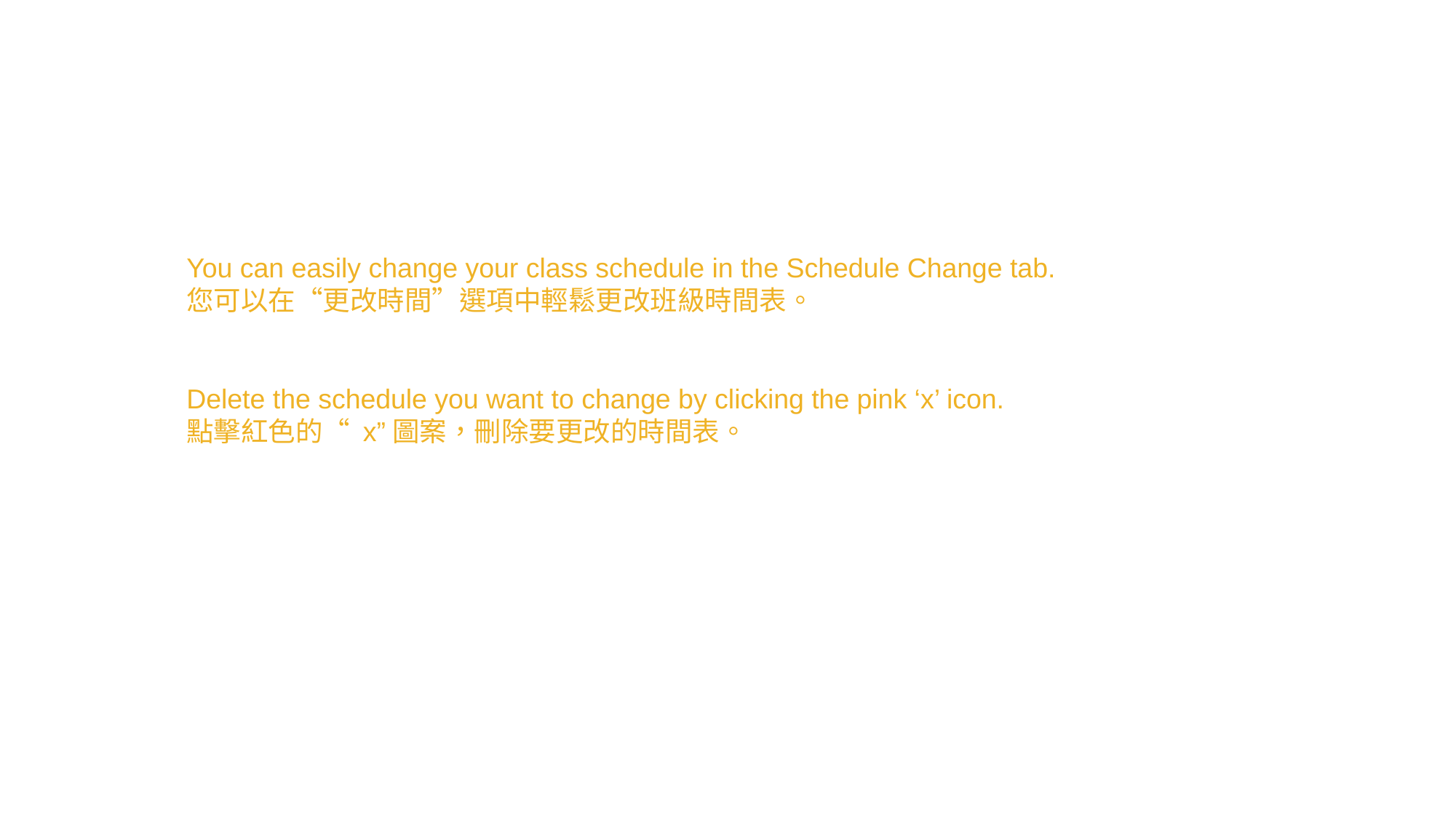

You can easily change your class schedule in the Schedule Change tab.
您可以在“更改時間”選項中輕鬆更改班級時間表。

Delete the schedule you want to change by clicking the pink ‘x’ icon.
點擊紅色的“ x”圖案，刪除要更改的時間表。